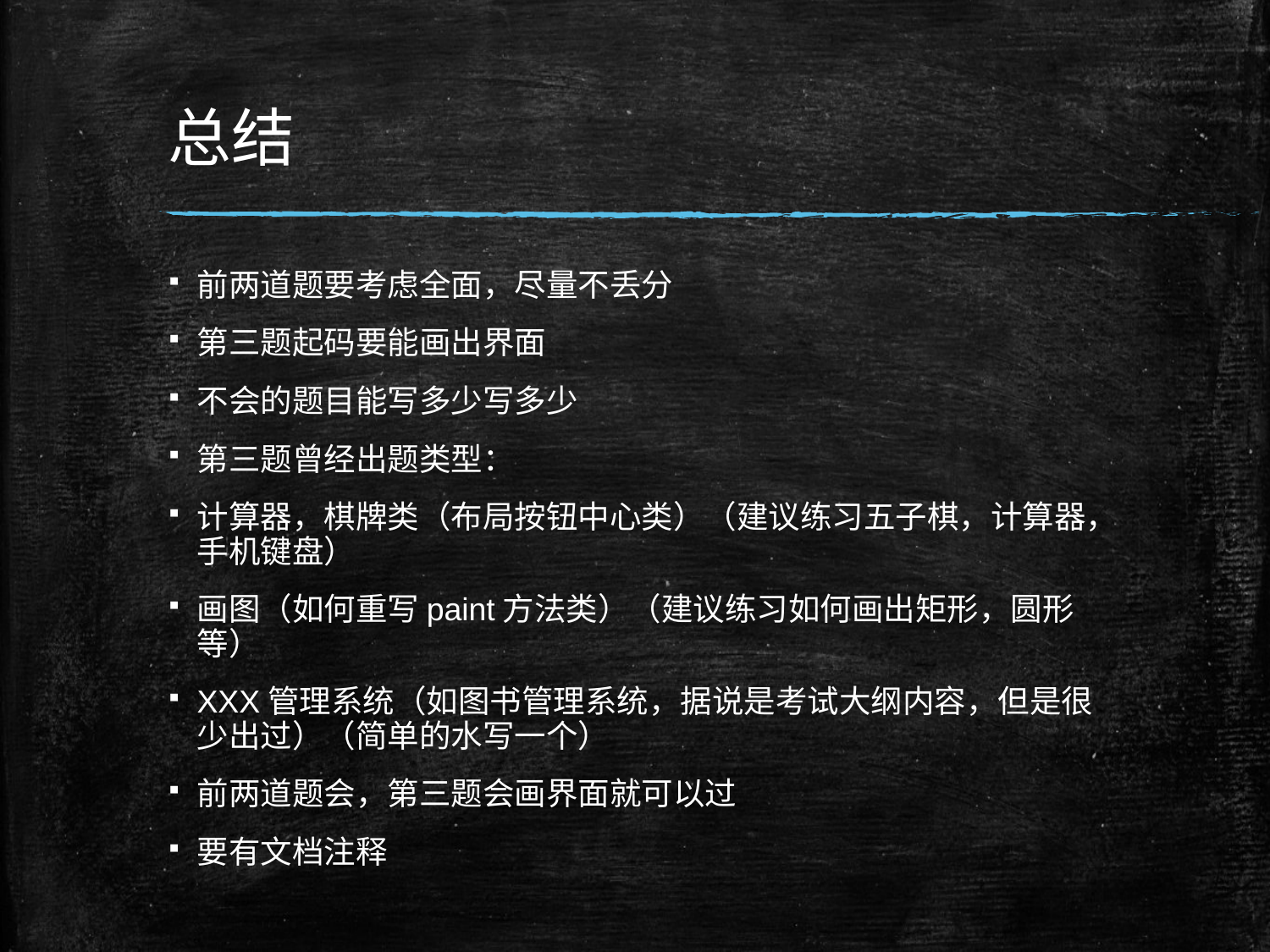

# 总结
前两道题要考虑全面，尽量不丢分
第三题起码要能画出界面
不会的题目能写多少写多少
第三题曾经出题类型：
计算器，棋牌类（布局按钮中心类）（建议练习五子棋，计算器，手机键盘）
画图（如何重写paint方法类）（建议练习如何画出矩形，圆形等）
XXX管理系统（如图书管理系统，据说是考试大纲内容，但是很少出过）（简单的水写一个）
前两道题会，第三题会画界面就可以过
要有文档注释